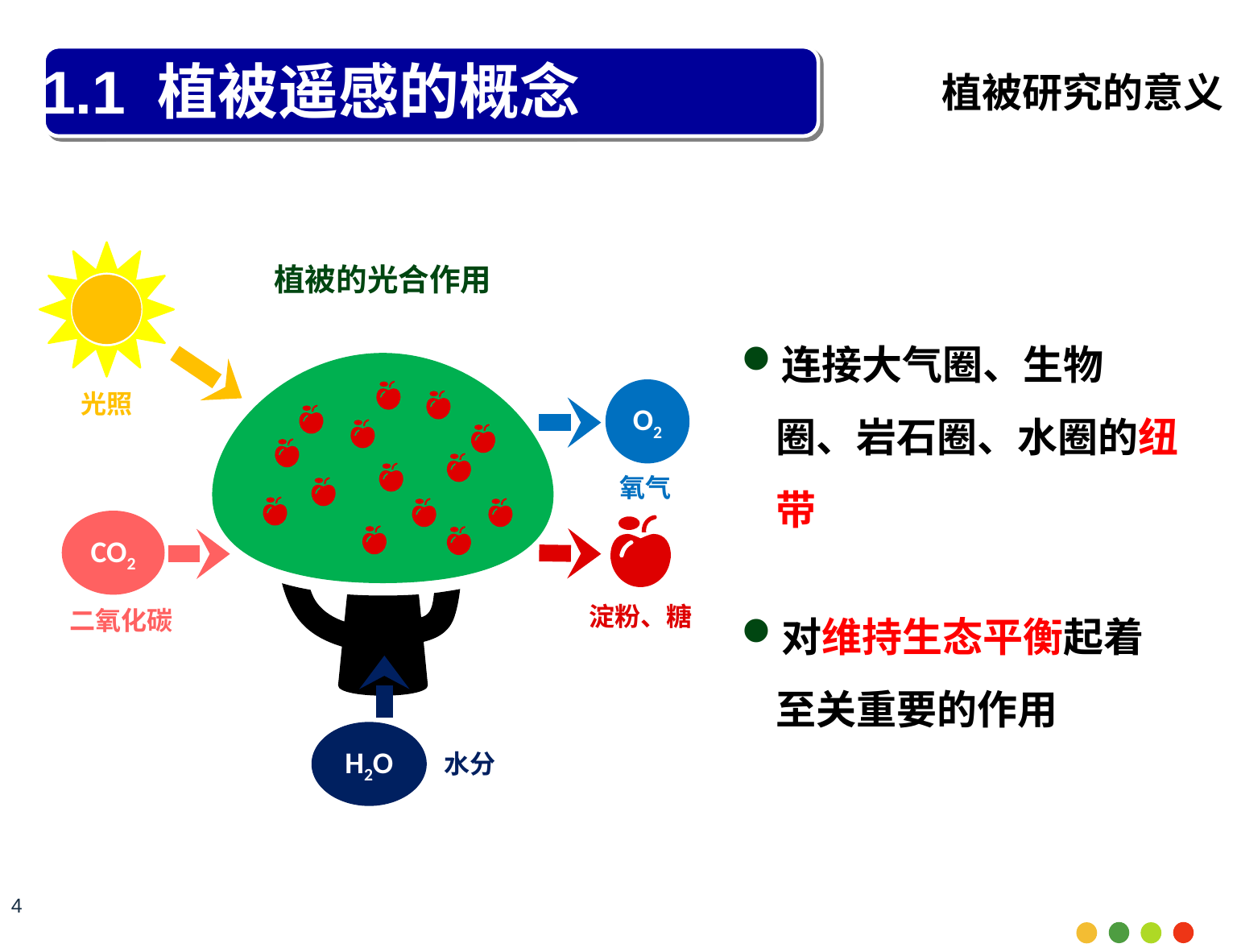

1.1 植被遥感的概念
植被研究的意义
1.1 植被遥感的概念
植被研究的意义

光照
植被的光合作用

O2
氧气
CO2
二氧化碳

淀粉、糖
H2O
水分
连接大气圈、生物圈、岩石圈、水圈的纽带
对维持生态平衡起着至关重要的作用